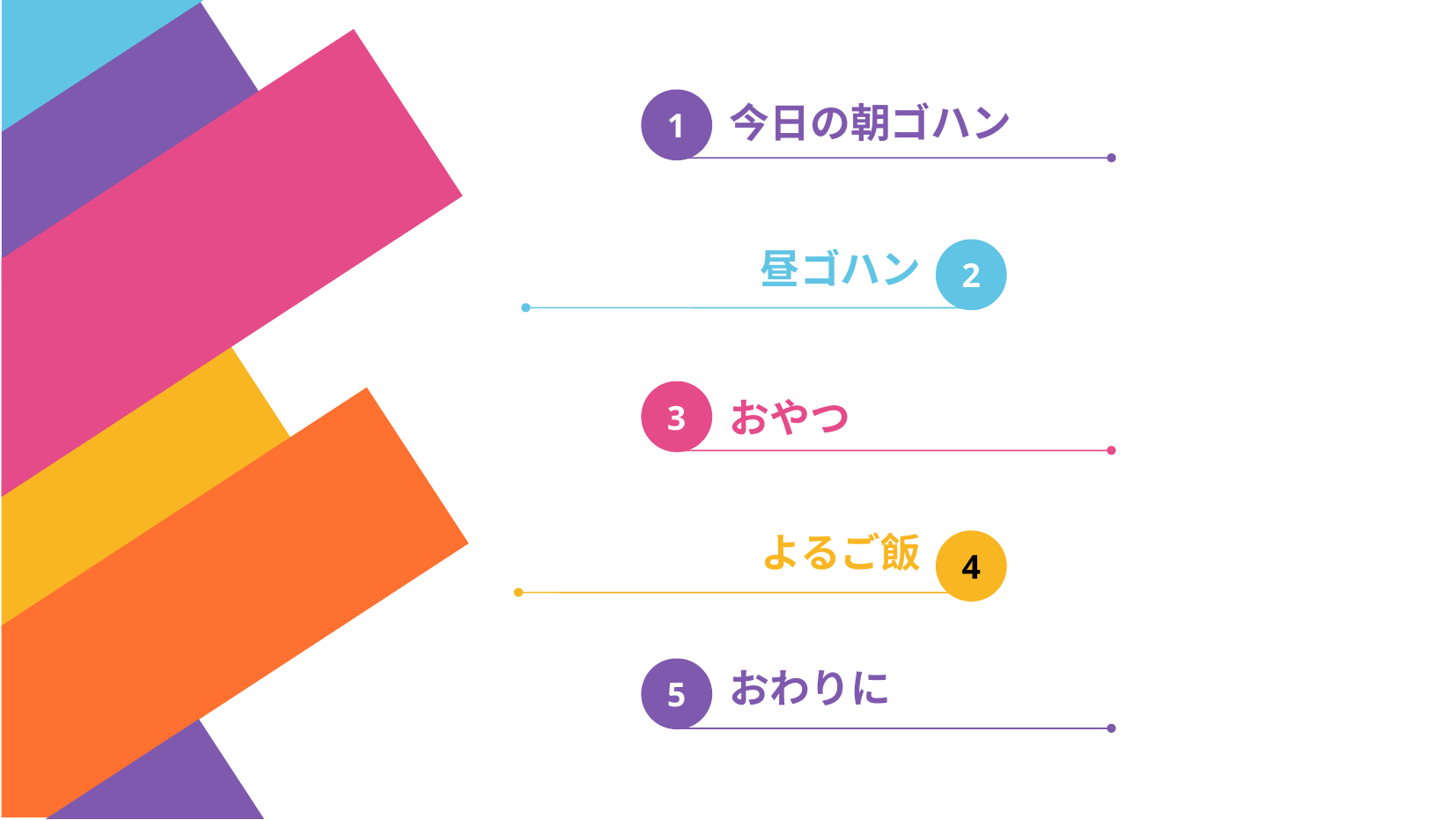

# 今日の朝ゴハン
1

昼ゴハン
2

おやつ
3

よるご飯
4

おわりに
5